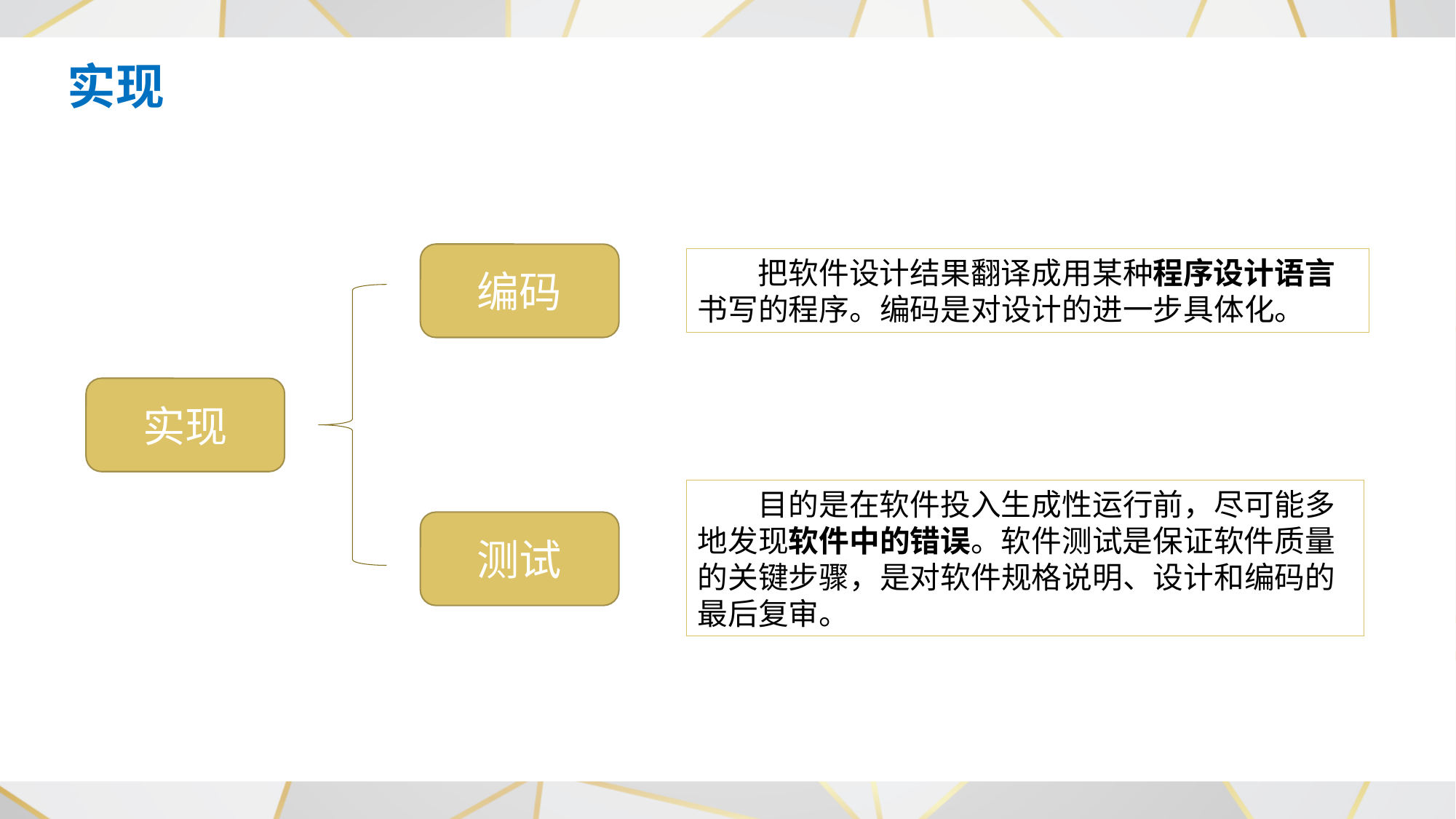

实现
编码
把软件设计结果翻译成用某种程序设计语言书写的程序。编码是对设计的进一步具体化。

实现
目的是在软件投入生成性运行前，尽可能多地发现软件中的错误。软件测试是保证软件质量的关键步骤，是对软件规格说明、设计和编码的最后复审。
测试